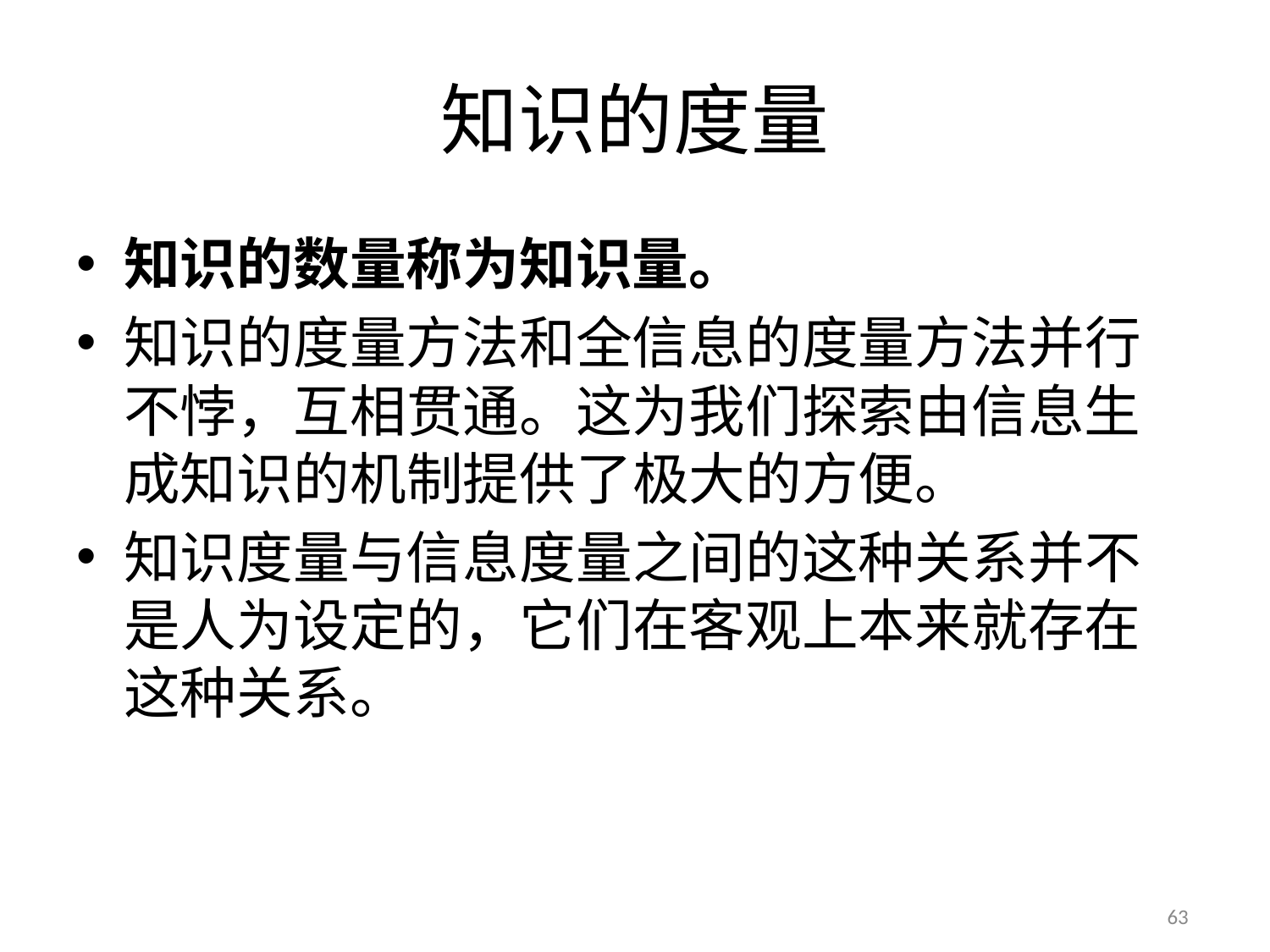

# 知识的度量
知识的数量称为知识量。
知识的度量方法和全信息的度量方法并行不悖，互相贯通。这为我们探索由信息生成知识的机制提供了极大的方便。
知识度量与信息度量之间的这种关系并不是人为设定的，它们在客观上本来就存在这种关系。
63